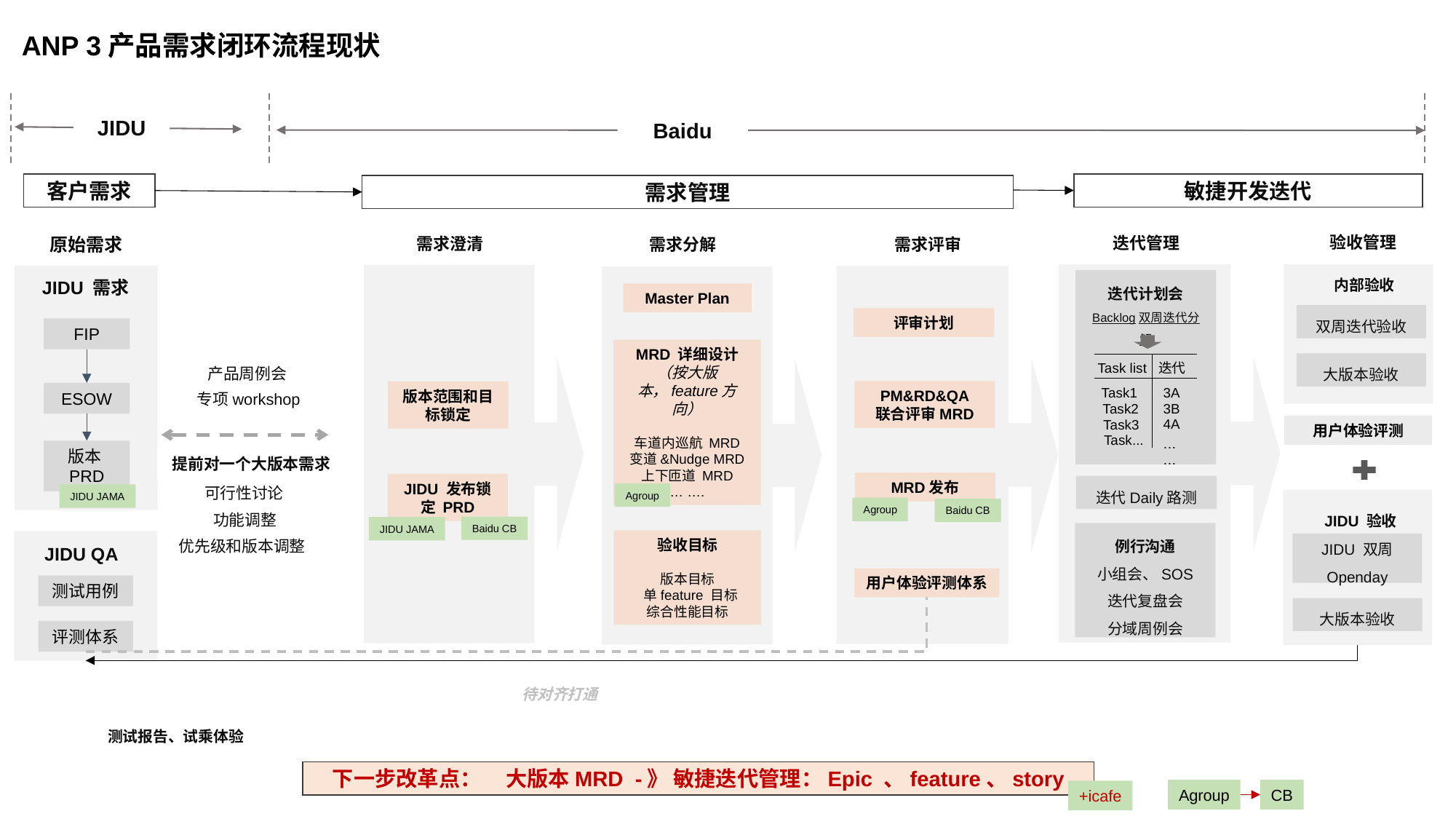

ANP 3产品需求闭环流程现状
JIDU
Baidu
敏捷开发迭代
客户需求
需求管理
验收管理
迭代管理
需求澄清
需求分解
需求评审
原始需求
内部验收

迭代计划会
Backlog双周迭代分解
JIDU 需求
Master Plan
双周迭代验收
评审计划
FIP

MRD 详细设计
（按大版本，feature方向）

车道内巡航 MRD
变道&Nudge MRD
上下匝道 MRD
… ….
大版本验收
迭代
Task list
产品周例会
Task1
3A
PM&RD&QA
联合评审MRD
版本范围和目标锁定
专项workshop
ESOW
3B
Task2
4A
Task3
用户体验评测
Task...
……
版本PRD
提前对一个大版本需求

MRD发布
JIDU 发布锁定 PRD
迭代Daily路测
可行性讨论
Agroup
JIDU JAMA

Agroup
Baidu CB
JIDU 验收
功能调整
Baidu CB
JIDU JAMA
例行沟通
小组会、SOS
迭代复盘会
分域周例会
优先级和版本调整
验收目标

版本目标
 单feature 目标
综合性能目标

JIDU 双周
Openday
JIDU QA
用户体验评测体系
测试用例
大版本验收
评测体系
待对齐打通
测试报告、试乘体验
下一步改革点：     大版本MRD  -》 敏捷迭代管理：Epic 、feature、story
Agroup
CB
+icafe